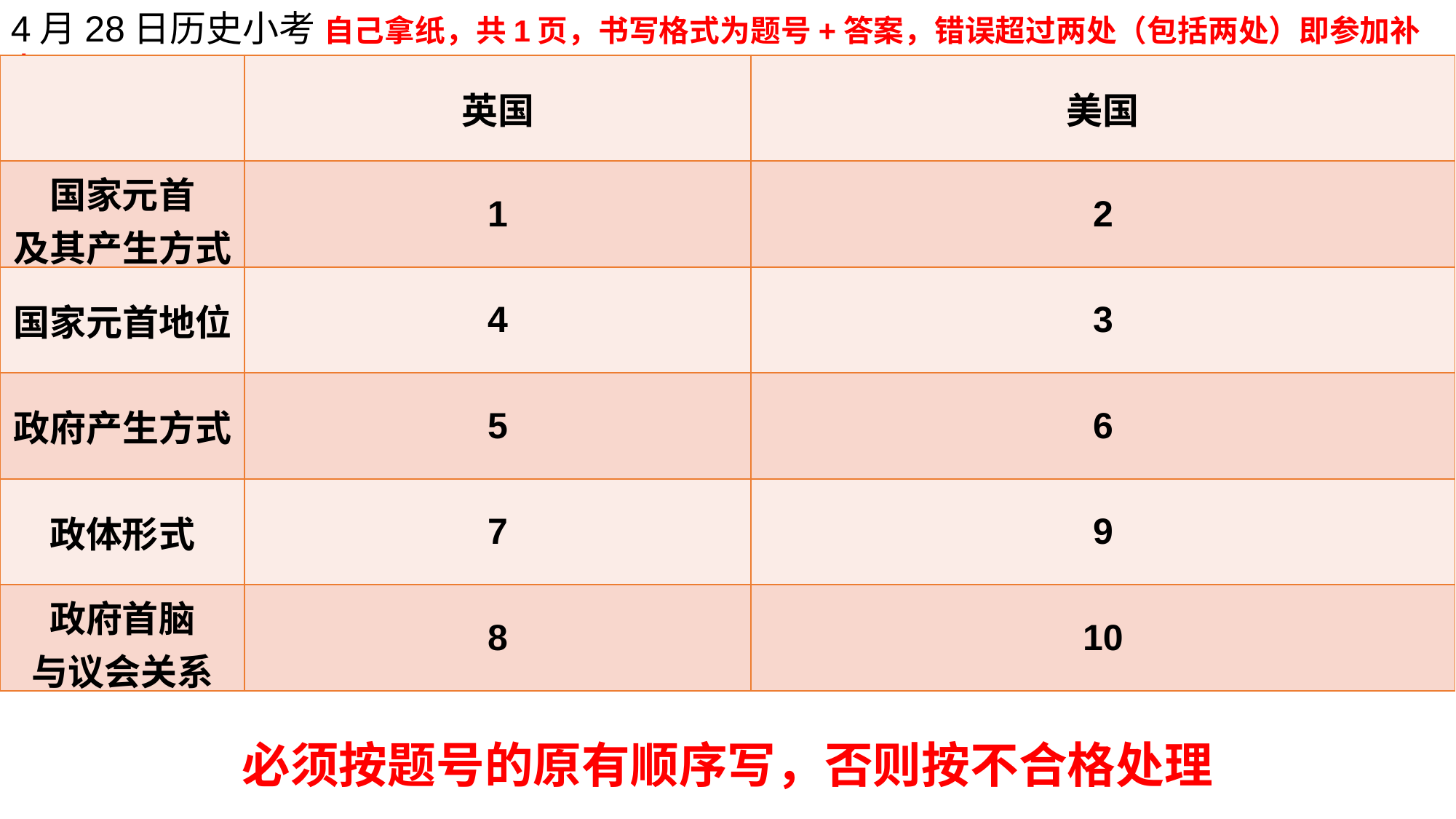

4月28日历史小考 自己拿纸，共1页，书写格式为题号+答案，错误超过两处（包括两处）即参加补考
|  | 英国 | 美国 |
| --- | --- | --- |
| 国家元首 及其产生方式 | 1 | 2 |
| 国家元首地位 | 4 | 3 |
| 政府产生方式 | 5 | 6 |
| 政体形式 | 7 | 9 |
| 政府首脑 与议会关系 | 8 | 10 |
必须按题号的原有顺序写，否则按不合格处理